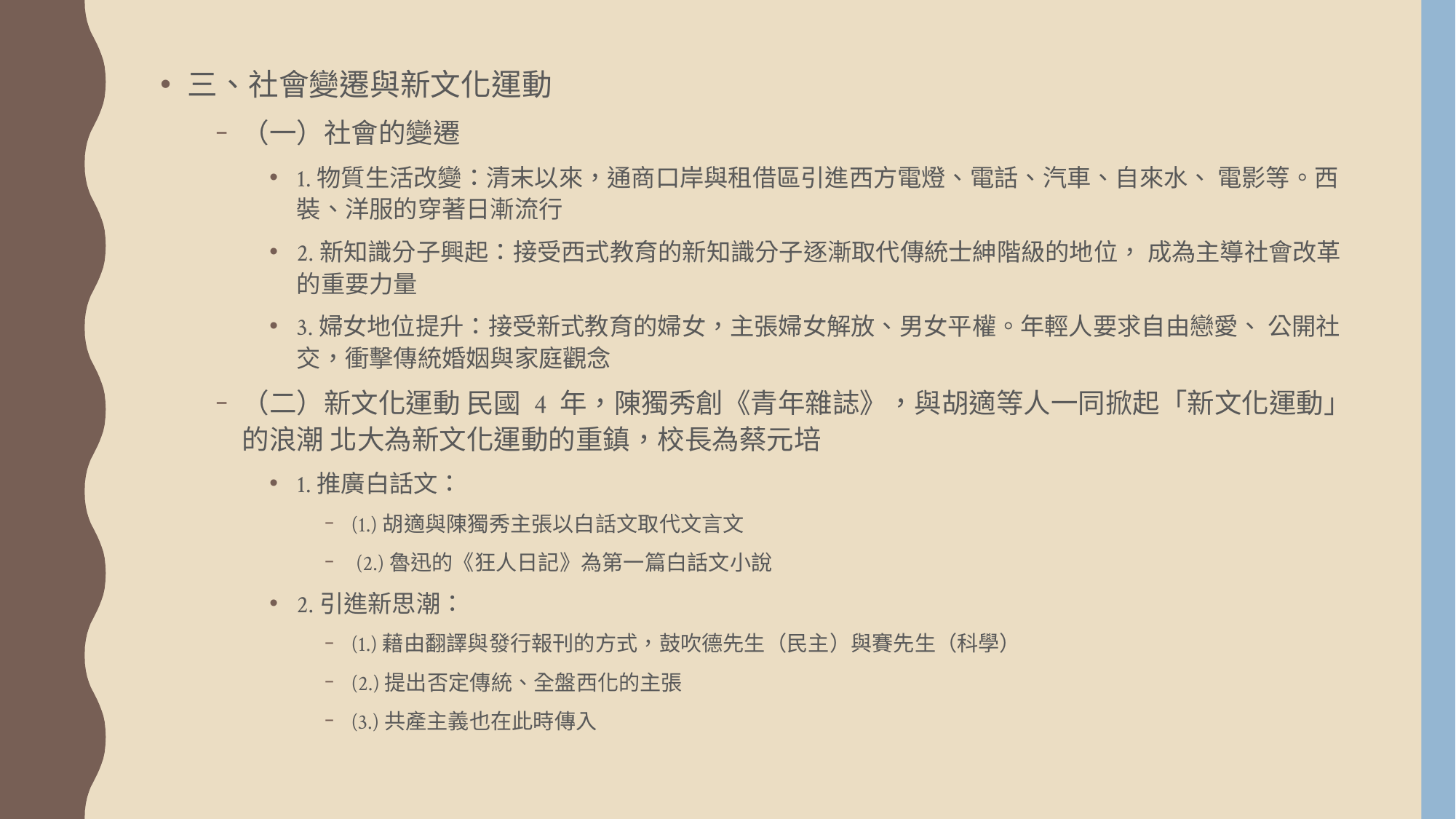

三、社會變遷與新文化運動
（一）社會的變遷
1.物質生活改變：清末以來，通商口岸與租借區引進西方電燈、電話、汽車、自來水、 電影等。西裝、洋服的穿著日漸流行
2.新知識分子興起：接受西式教育的新知識分子逐漸取代傳統士紳階級的地位， 成為主導社會改革的重要力量
3.婦女地位提升：接受新式教育的婦女，主張婦女解放、男女平權。年輕人要求自由戀愛、 公開社交，衝擊傳統婚姻與家庭觀念
（二）新文化運動 民國 4 年，陳獨秀創《青年雜誌》，與胡適等人一同掀起「新文化運動」的浪潮 北大為新文化運動的重鎮，校長為蔡元培
1.推廣白話文：
(1.)胡適與陳獨秀主張以白話文取代文言文
 (2.)魯迅的《狂人日記》為第一篇白話文小說
2.引進新思潮：
(1.)藉由翻譯與發行報刊的方式，鼓吹德先生（民主）與賽先生（科學）
(2.)提出否定傳統、全盤西化的主張
(3.)共產主義也在此時傳入